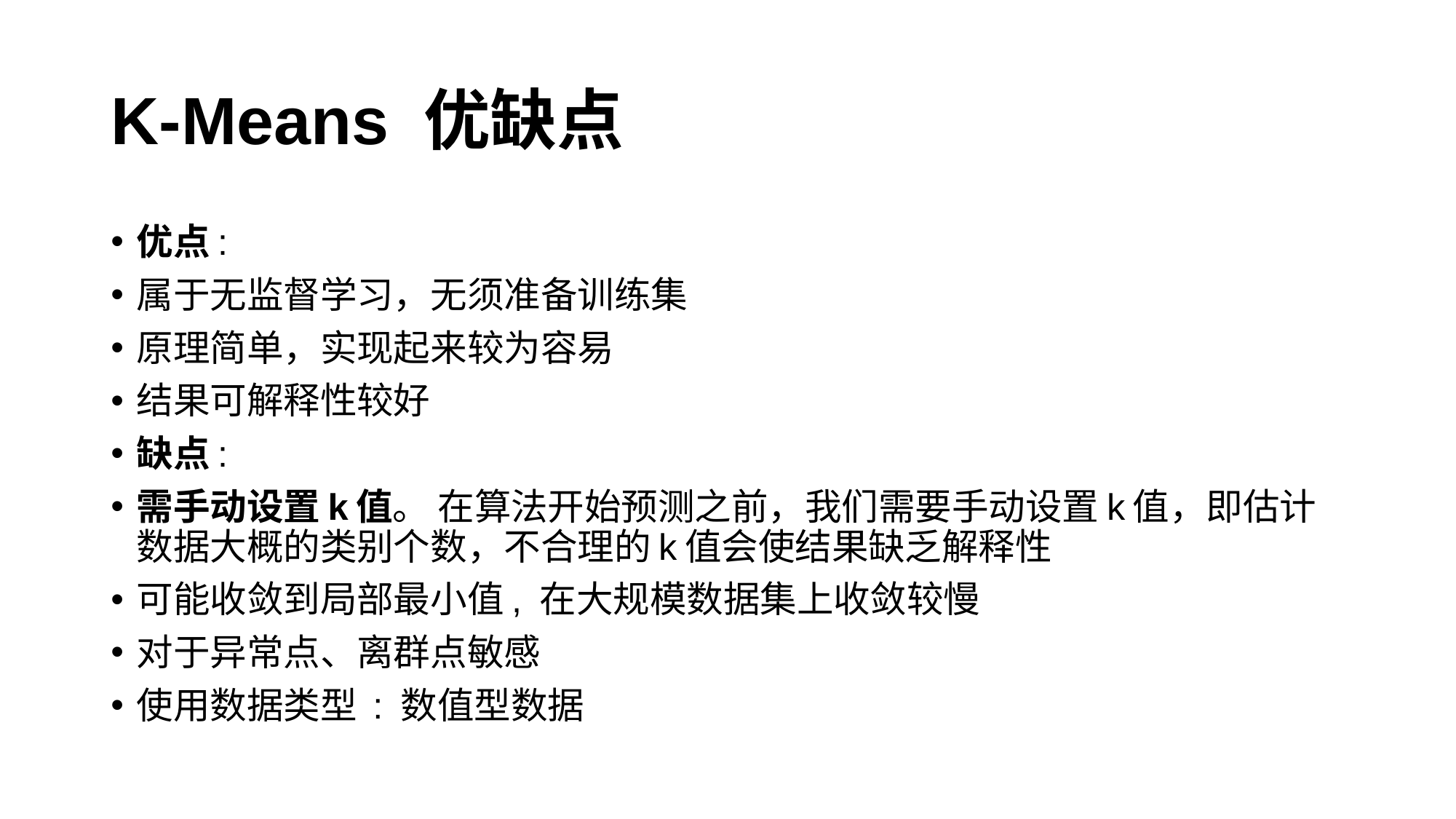

# K-Means 优缺点
优点:
属于无监督学习，无须准备训练集
原理简单，实现起来较为容易
结果可解释性较好
缺点:
需手动设置k值。 在算法开始预测之前，我们需要手动设置k值，即估计数据大概的类别个数，不合理的k值会使结果缺乏解释性
可能收敛到局部最小值, 在大规模数据集上收敛较慢
对于异常点、离群点敏感
使用数据类型 : 数值型数据